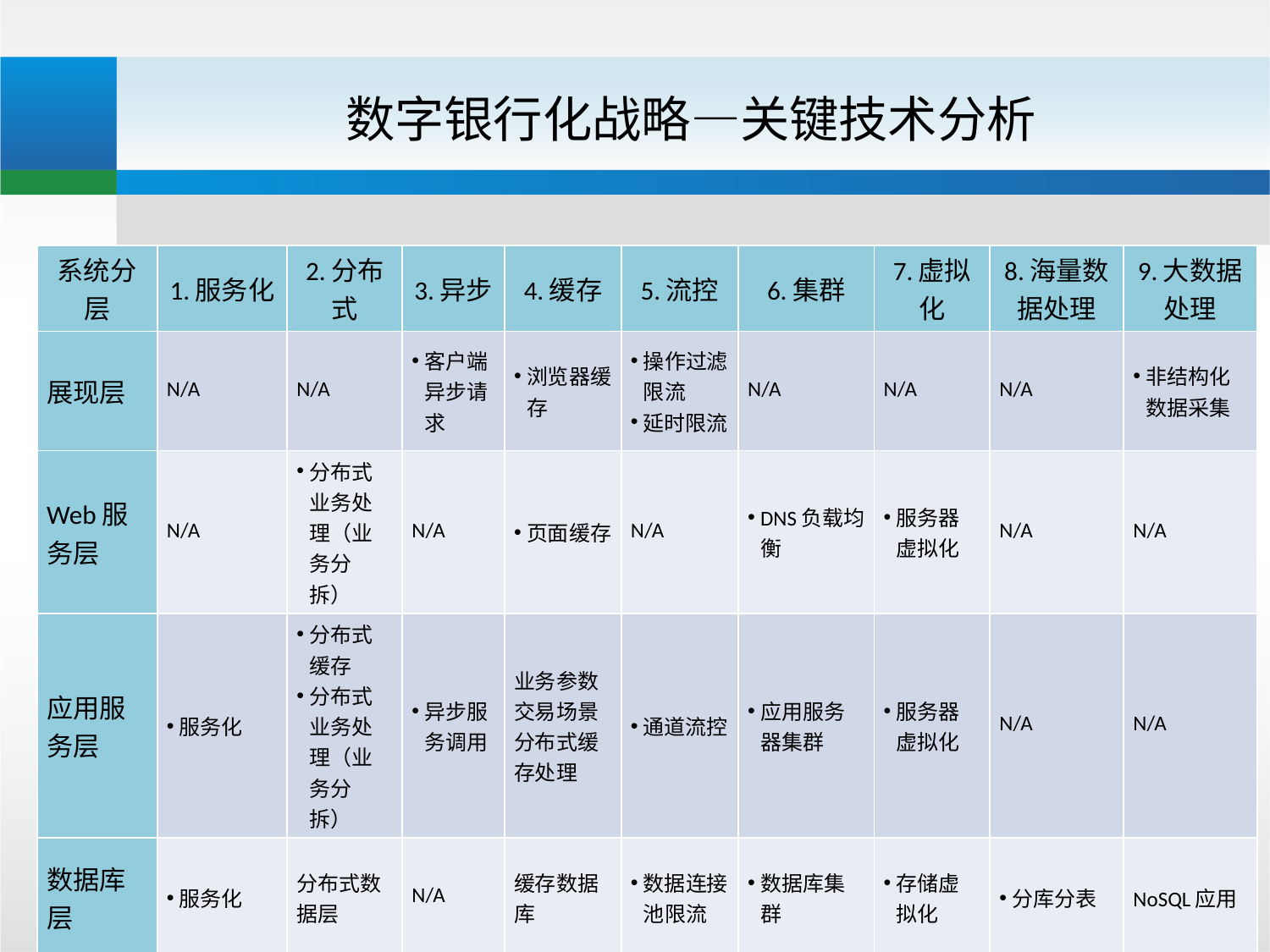

# 数字银行化战略—关键技术分析
| 系统分层 | 1.服务化 | 2.分布式 | 3.异步 | 4.缓存 | 5.流控 | 6.集群 | 7.虚拟化 | 8.海量数据处理 | 9.大数据处理 |
| --- | --- | --- | --- | --- | --- | --- | --- | --- | --- |
| 展现层 | N/A | N/A | 客户端异步请求 | 浏览器缓存 | 操作过滤限流 延时限流 | N/A | N/A | N/A | 非结构化数据采集 |
| Web服务层 | N/A | 分布式业务处理（业务分拆） | N/A | 页面缓存 | N/A | DNS负载均衡 | 服务器虚拟化 | N/A | N/A |
| 应用服务层 | 服务化 | 分布式缓存 分布式业务处理（业务分拆） | 异步服务调用 | 业务参数 交易场景 分布式缓存处理 | 通道流控 | 应用服务器集群 | 服务器虚拟化 | N/A | N/A |
| 数据库层 | 服务化 | 分布式数据层 | N/A | 缓存数据库 | 数据连接池限流 | 数据库集群 | 存储虚拟化 | 分库分表 | NoSQL应用 |